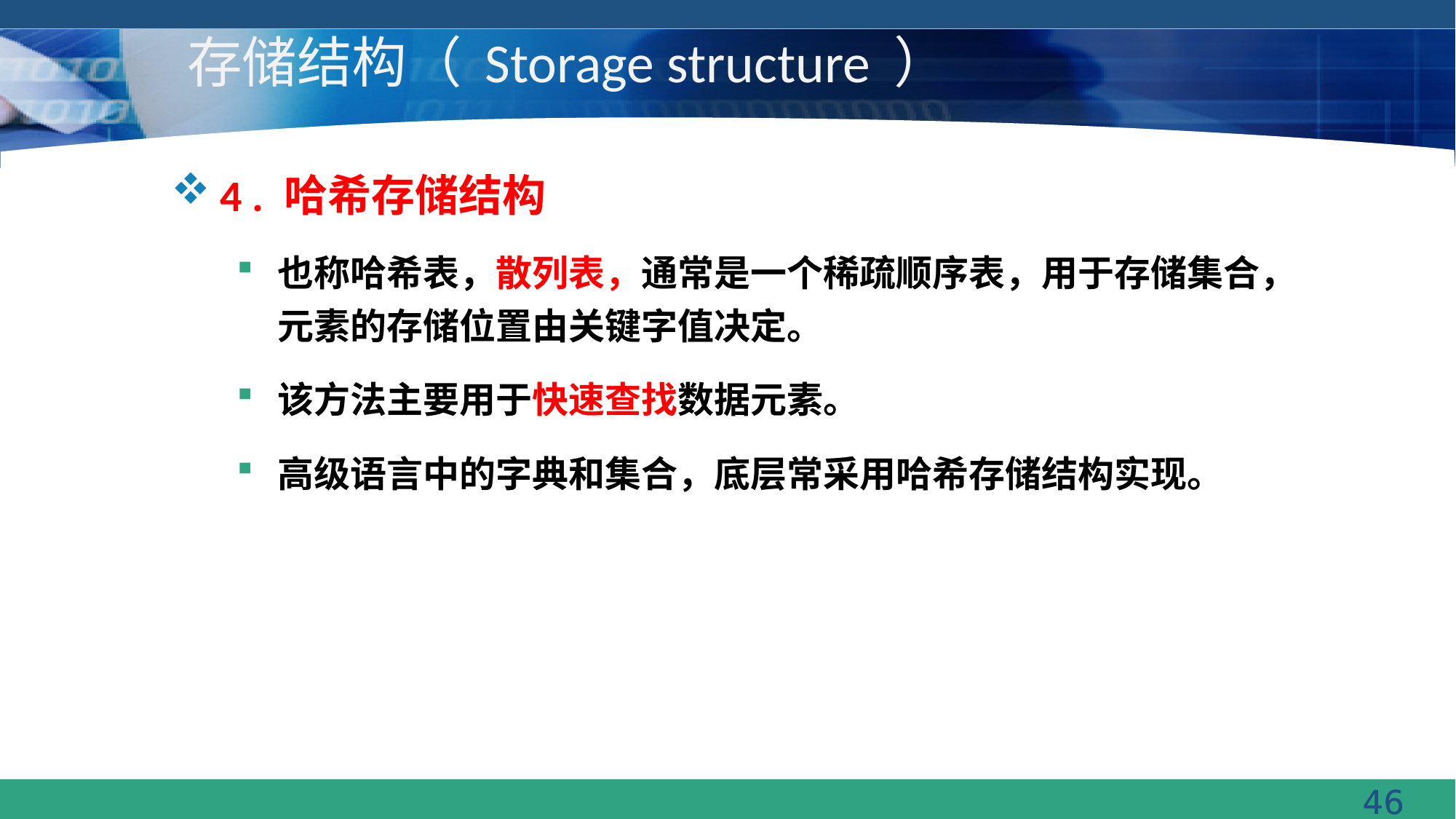

# 存储结构（ Storage structure ）
4 . 哈希存储结构
也称哈希表，散列表，通常是一个稀疏顺序表，用于存储集合，元素的存储位置由关键字值决定。
该方法主要用于快速查找数据元素。
高级语言中的字典和集合，底层常采用哈希存储结构实现。